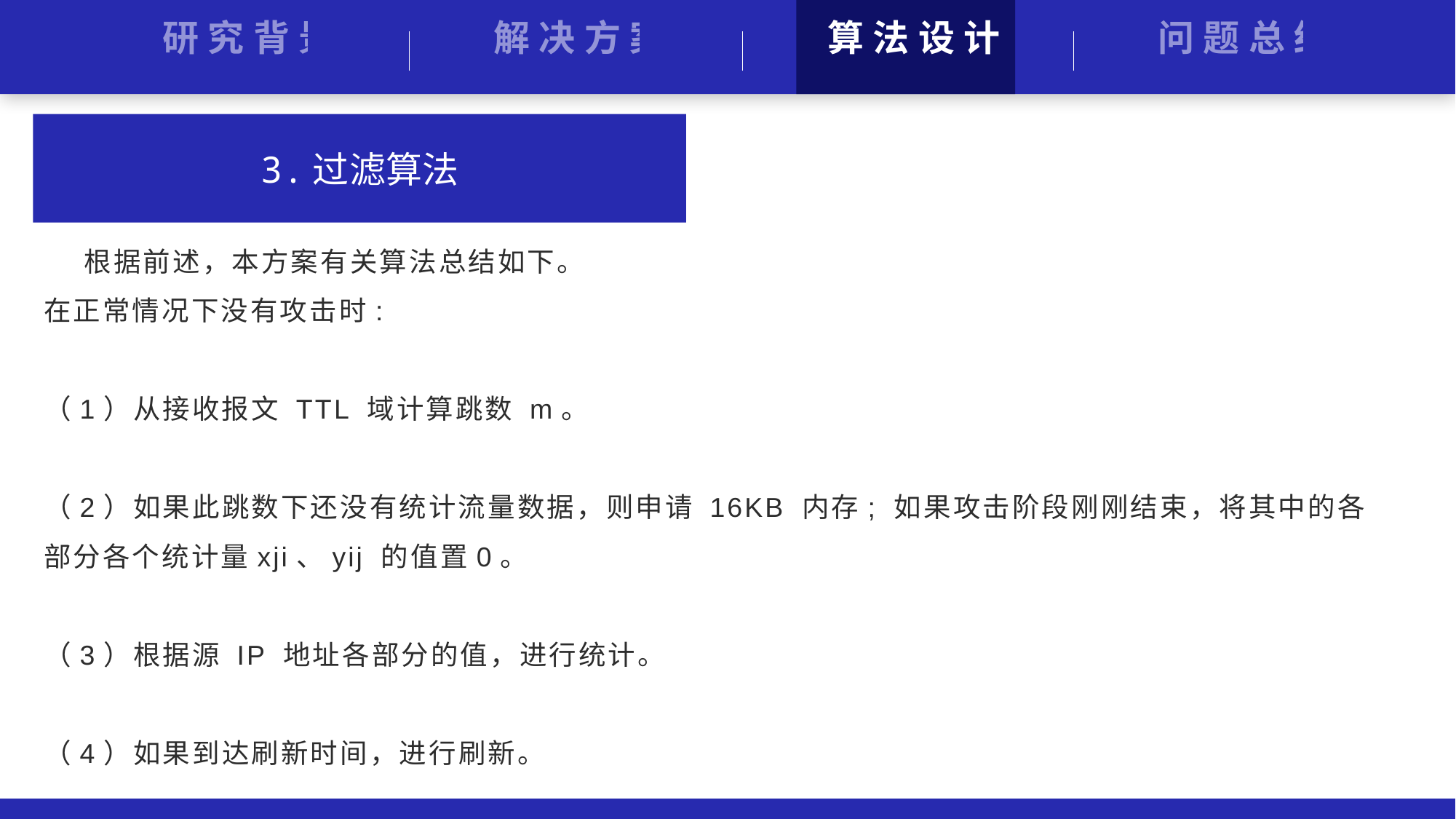

算法设计
问题总结
研究背景
解决方案
3.过滤算法
    根据前述，本方案有关算法总结如下。
在正常情况下没有攻击时:

（1）从接收报文 TTL 域计算跳数 m。

（2）如果此跳数下还没有统计流量数据，则申请 16KB 内存; 如果攻击阶段刚刚结束，将其中的各部分各个统计量xji、yij 的值置0。

（3）根据源 IP 地址各部分的值，进行统计。

（4）如果到达刷新时间，进行刷新。